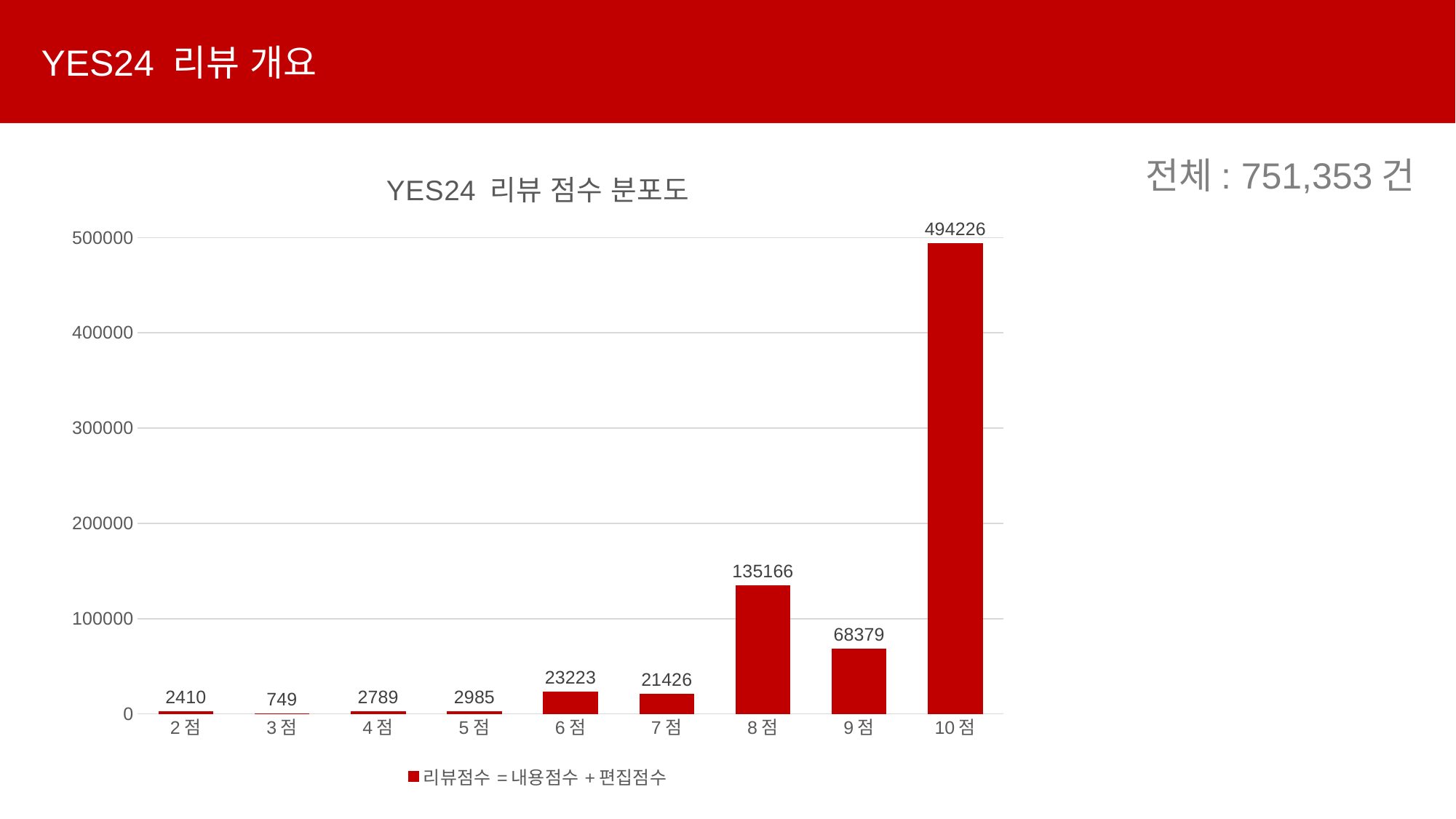

YES24 리뷰 개요

### Chart: YES24 리뷰 점수 분포도

| Category | 리뷰점수=내용점수+편집점수 |
|---|---|
| 2점 | 2410.0 |
| 3점 | 749.0 |
| 4점 | 2789.0 |
| 5점 | 2985.0 |
| 6점 | 23223.0 |
| 7점 | 21426.0 |
| 8점 | 135166.0 |
| 9점 | 68379.0 |
| 10점 | 494226.0 |
전체: 751,353건